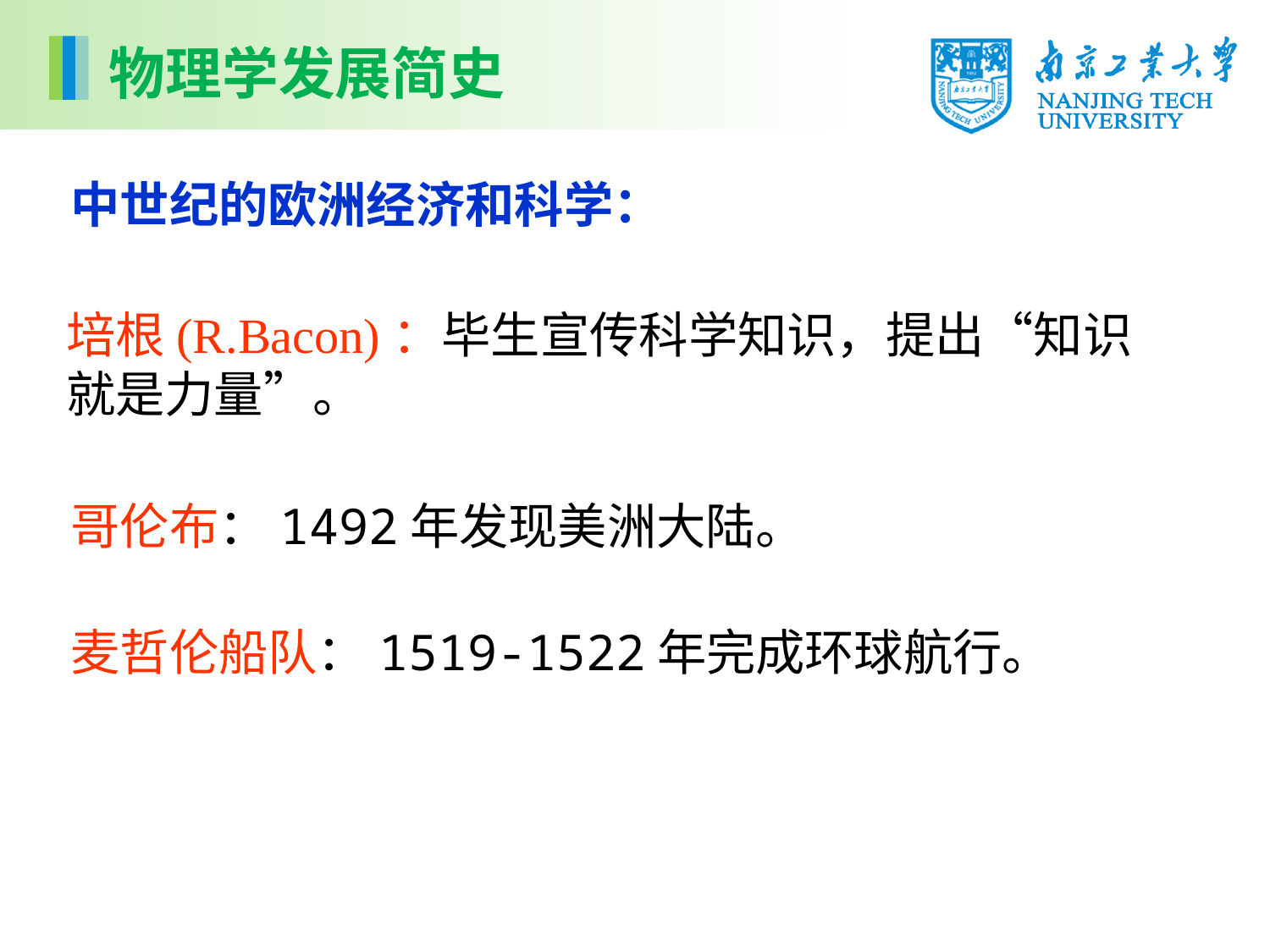

物理学发展简史
中世纪的欧洲经济和科学：
培根(R.Bacon)：毕生宣传科学知识，提出“知识就是力量”。
哥伦布：1492年发现美洲大陆。
麦哲伦船队：1519-1522年完成环球航行。